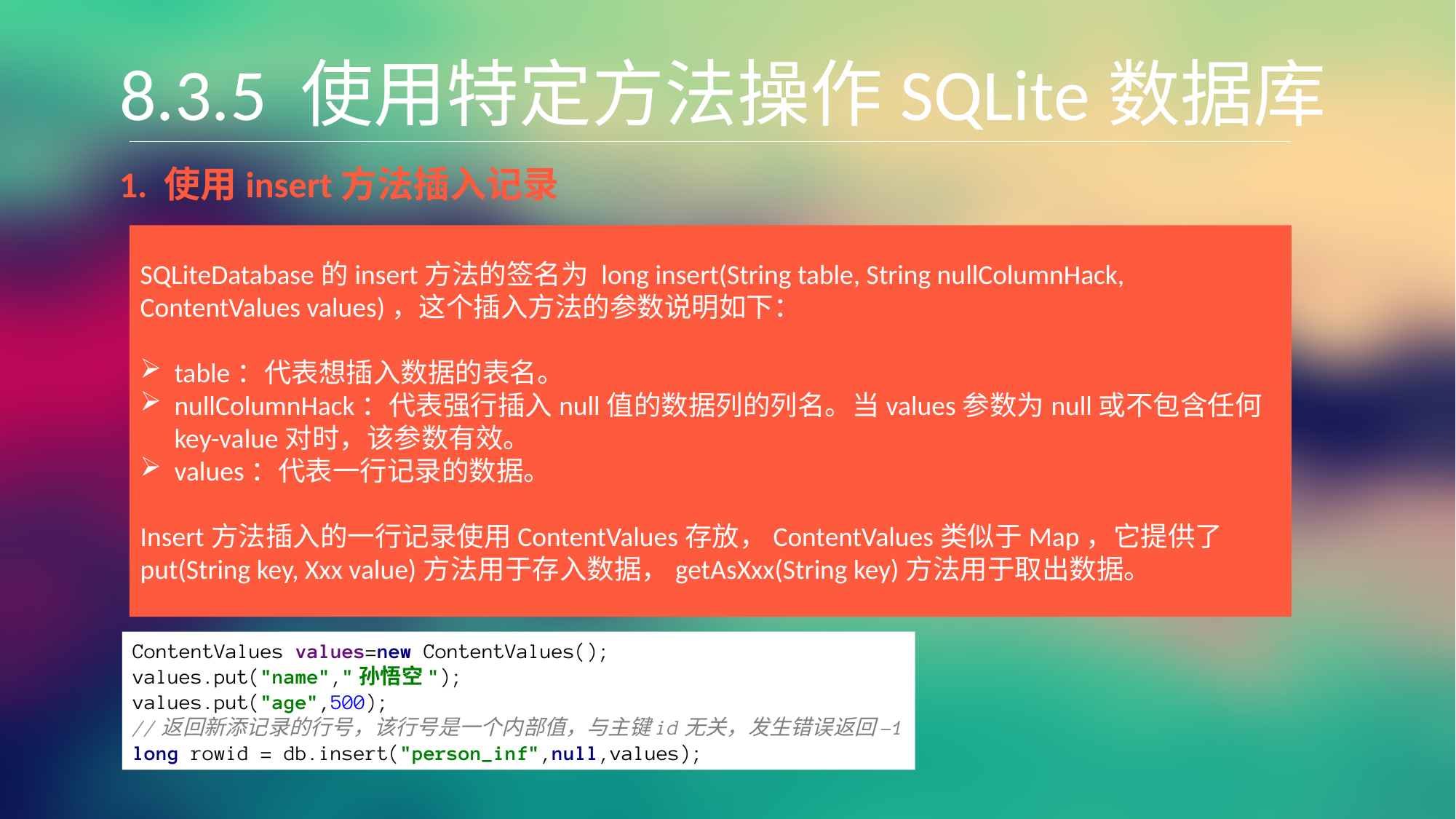

8.3.5 使用特定方法操作SQLite数据库
1. 使用insert方法插入记录
SQLiteDatabase的insert方法的签名为 long insert(String table, String nullColumnHack, ContentValues values)，这个插入方法的参数说明如下：

table：代表想插入数据的表名。
nullColumnHack：代表强行插入null值的数据列的列名。当values参数为null或不包含任何key-value对时，该参数有效。
values：代表一行记录的数据。

Insert方法插入的一行记录使用ContentValues存放，ContentValues类似于Map，它提供了put(String key, Xxx value)方法用于存入数据，getAsXxx(String key)方法用于取出数据。
ContentValues values=new ContentValues();
values.put("name","孙悟空");
values.put("age",500);
//返回新添记录的行号，该行号是一个内部值，与主键id无关，发生错误返回-1
long rowid = db.insert("person_inf",null,values);